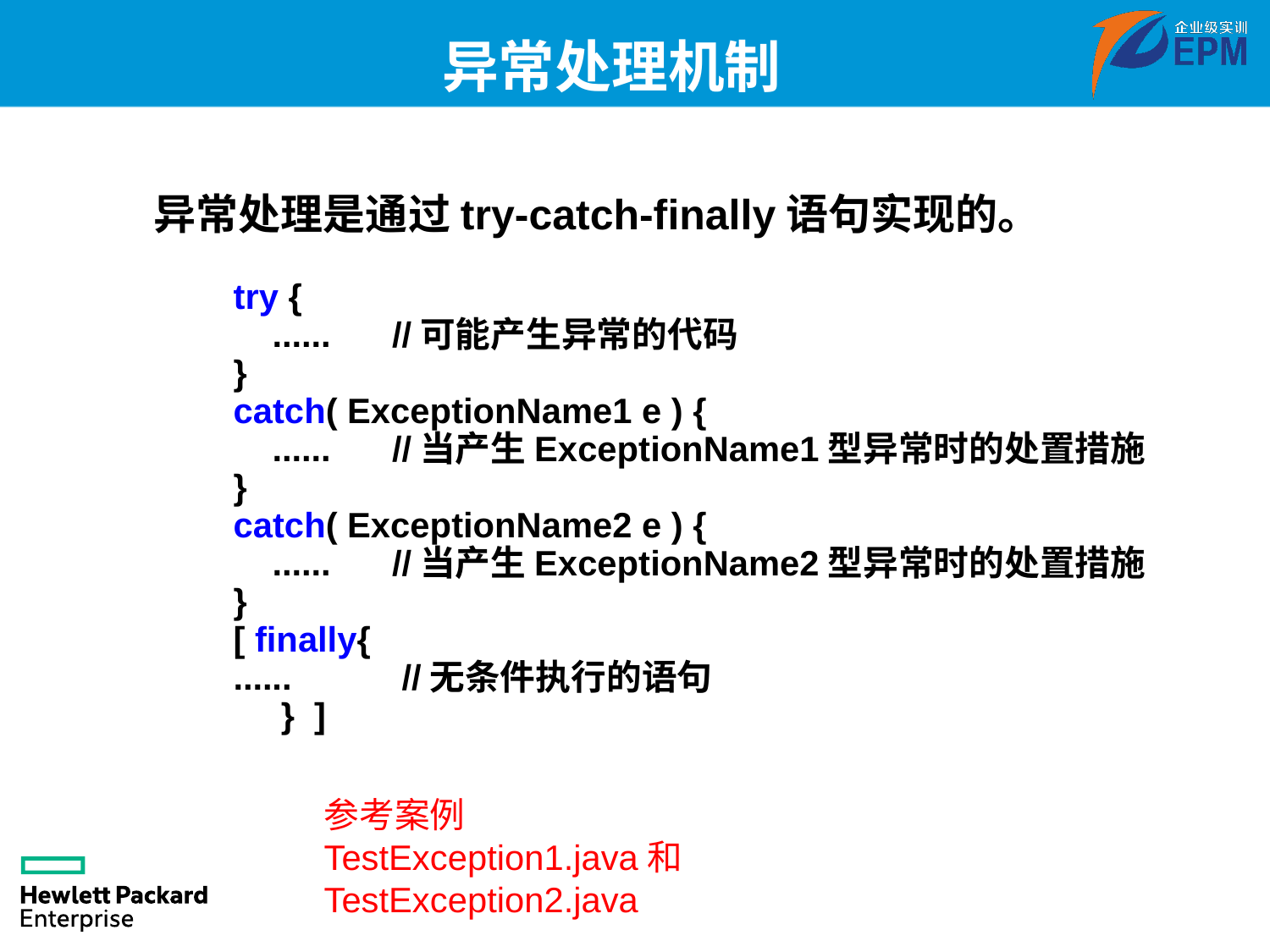

# 异常处理机制
	异常处理是通过try-catch-finally语句实现的。

try {
    ......	//可能产生异常的代码
}
catch( ExceptionName1 e ) {
    ......	//当产生ExceptionName1型异常时的处置措施
}
catch( ExceptionName2 e ) {
    ...... 	//当产生ExceptionName2型异常时的处置措施
}
[ finally{
......	 //无条件执行的语句
		}  ]
参考案例TestException1.java和TestException2.java